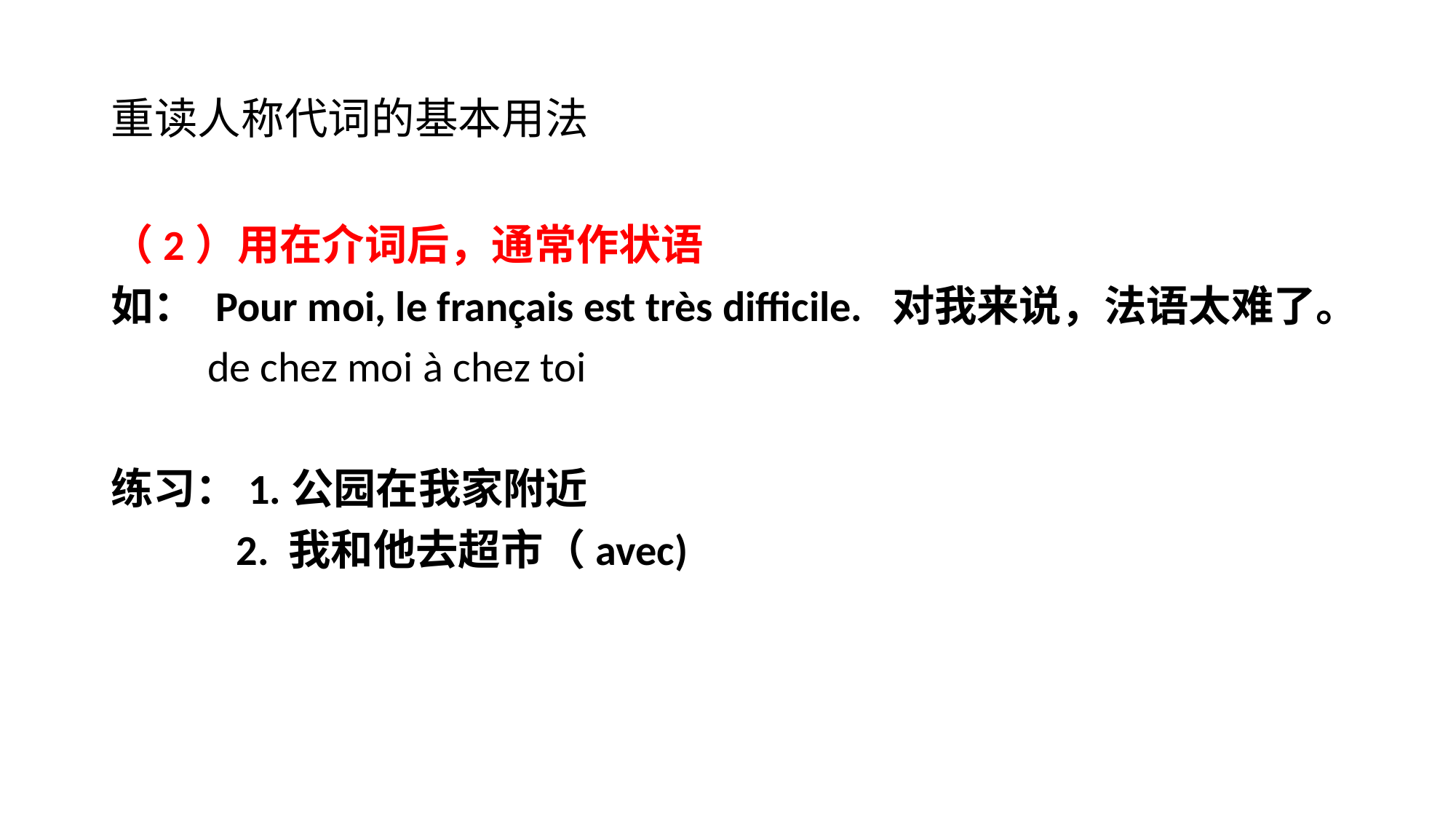

# 重读人称代词的基本用法
（2）用在介词后，通常作状语
如： Pour moi, le français est très difficile.  对我来说，法语太难了。
          de chez moi à chez toi

练习：1.公园在我家附近
             2. 我和他去超市（avec)